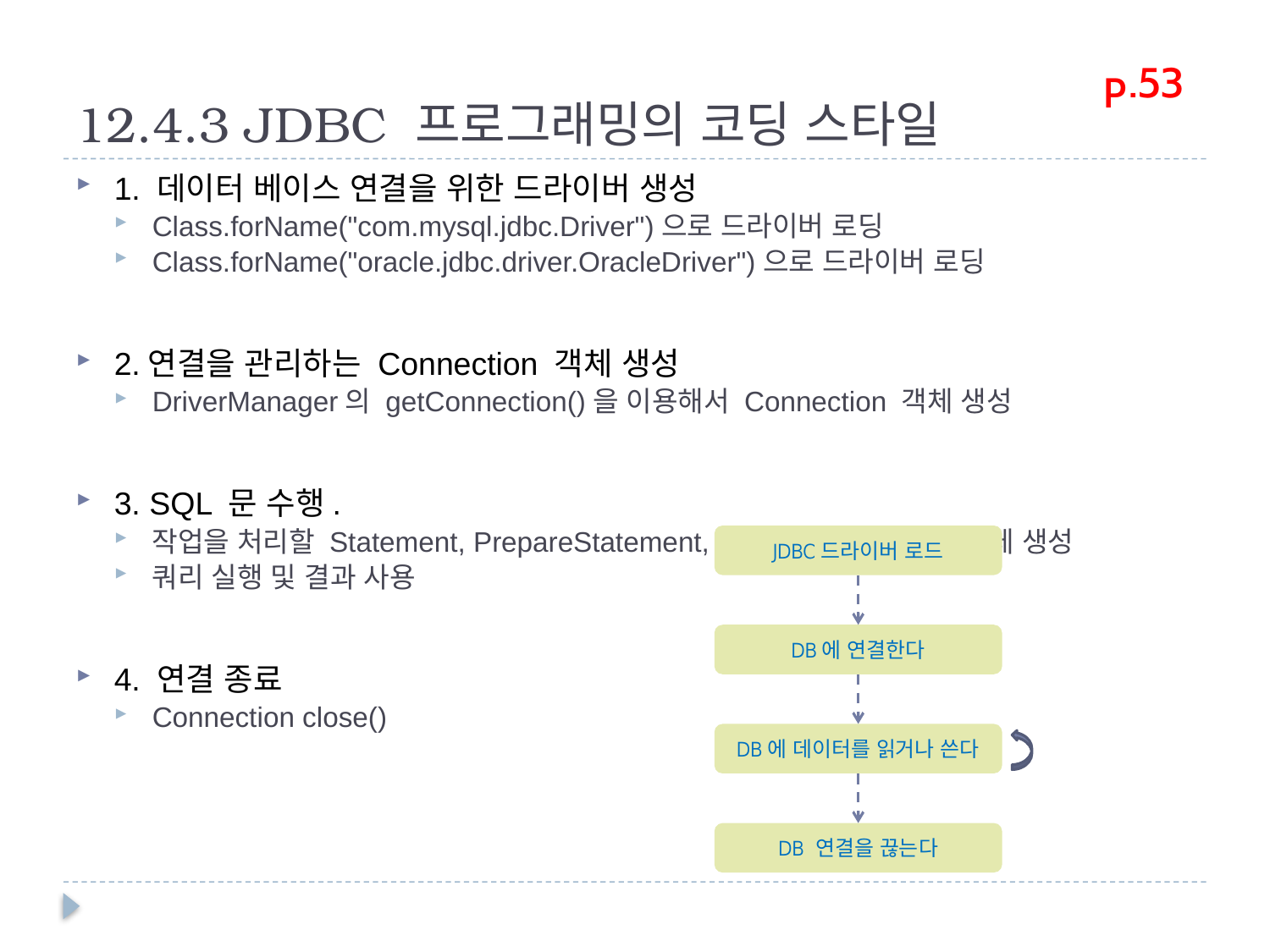

# 12.4.3 JDBC 프로그래밍의 코딩 스타일
p.53
1. 데이터 베이스 연결을 위한 드라이버 생성
Class.forName("com.mysql.jdbc.Driver")으로 드라이버 로딩
Class.forName("oracle.jdbc.driver.OracleDriver")으로 드라이버 로딩

2.연결을 관리하는 Connection 객체 생성
DriverManager의 getConnection()을 이용해서 Connection 객체 생성

3. SQL 문 수행.
작업을 처리할 Statement, PrepareStatement, CallableStatement 객체 생성
쿼리 실행 및 결과 사용

4. 연결 종료
Connection close()
JDBC드라이버 로드
DB에 연결한다
DB에 데이터를 읽거나 쓴다

DB 연결을 끊는다